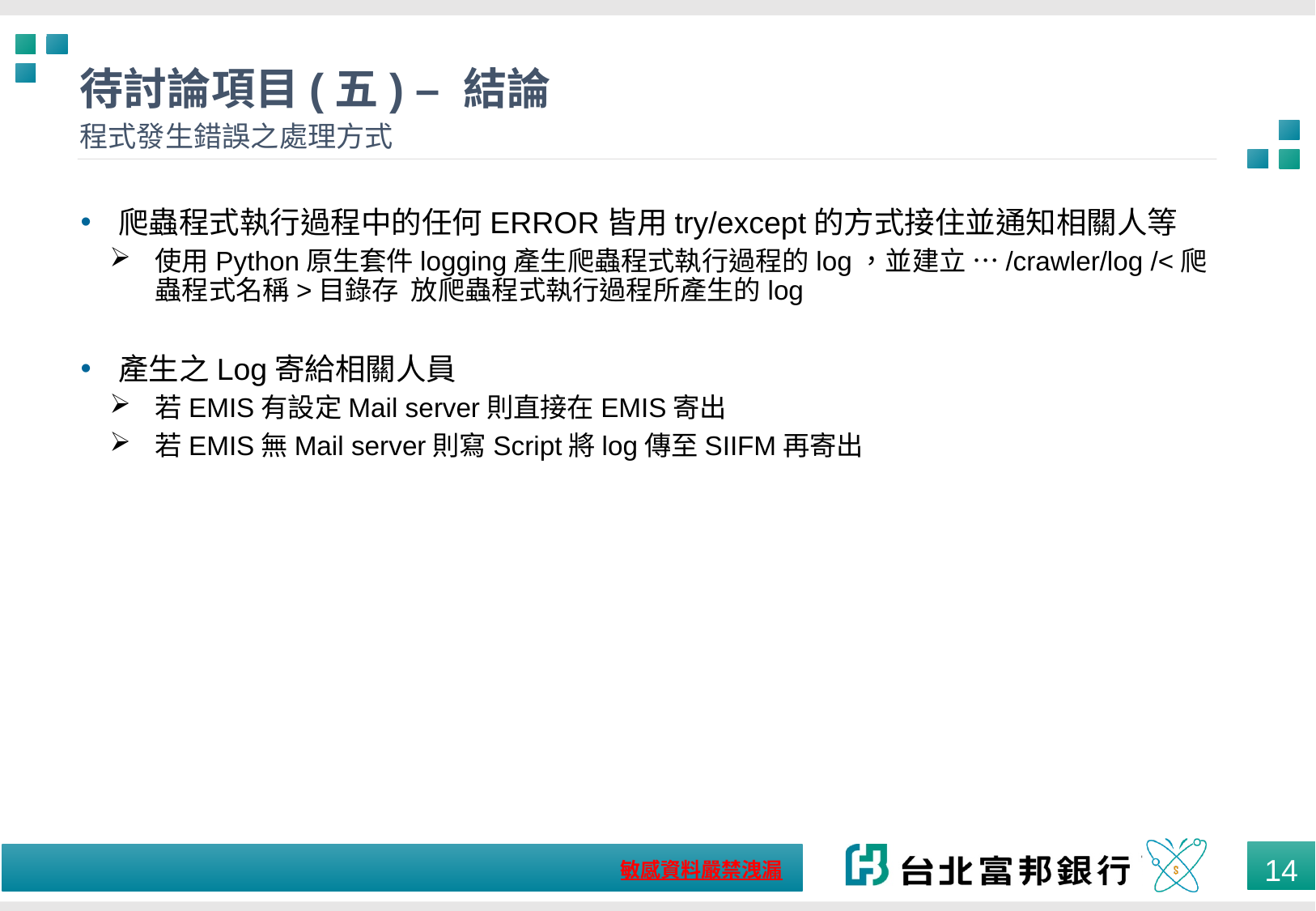

# 待討論項目(五) – 結論
程式發生錯誤之處理方式
爬蟲程式執行過程中的任何ERROR皆用try/except的方式接住並通知相關人等
使用Python原生套件logging產生爬蟲程式執行過程的log，並建立 …/crawler/log /<爬蟲程式名稱>目錄存  放爬蟲程式執行過程所產生的log

產生之Log寄給相關人員
若EMIS有設定Mail server則直接在EMIS寄出
若EMIS無Mail server則寫Script將log傳至SIIFM再寄出